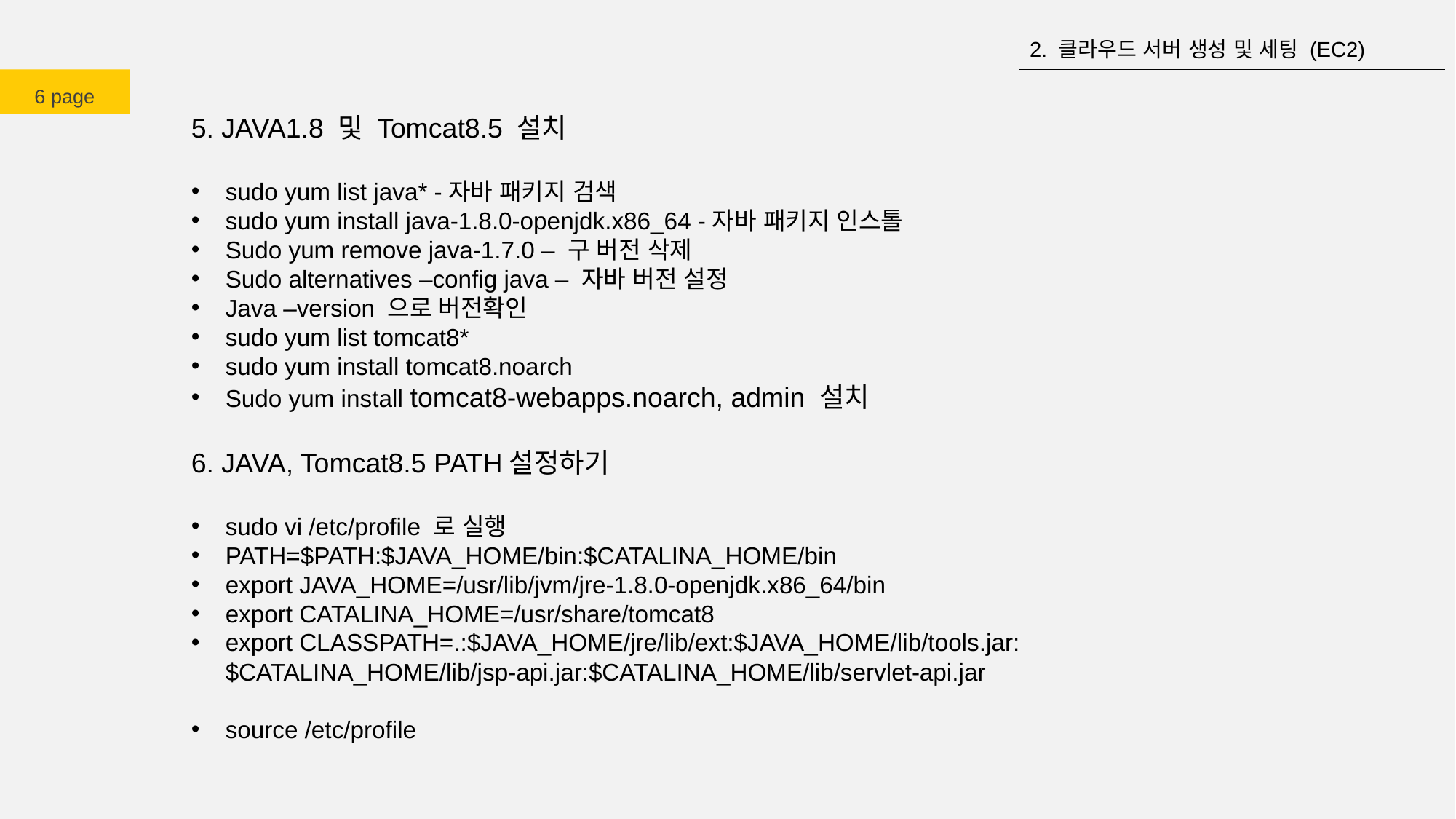

2. 클라우드 서버 생성 및 세팅 (EC2)
6 page

5. JAVA1.8 및 Tomcat8.5 설치
sudo yum list java* -자바 패키지 검색
sudo yum install java-1.8.0-openjdk.x86_64 -자바 패키지 인스톨
Sudo yum remove java-1.7.0 – 구 버전 삭제
Sudo alternatives –config java – 자바 버전 설정
Java –version 으로 버전확인
sudo yum list tomcat8*
sudo yum install tomcat8.noarch
Sudo yum install tomcat8-webapps.noarch, admin 설치
6. JAVA, Tomcat8.5 PATH설정하기
sudo vi /etc/profile 로 실행
PATH=$PATH:$JAVA_HOME/bin:$CATALINA_HOME/bin
export JAVA_HOME=/usr/lib/jvm/jre-1.8.0-openjdk.x86_64/bin
export CATALINA_HOME=/usr/share/tomcat8
export CLASSPATH=.:$JAVA_HOME/jre/lib/ext:$JAVA_HOME/lib/tools.jar:$CATALINA_HOME/lib/jsp-api.jar:$CATALINA_HOME/lib/servlet-api.jar

source /etc/profile